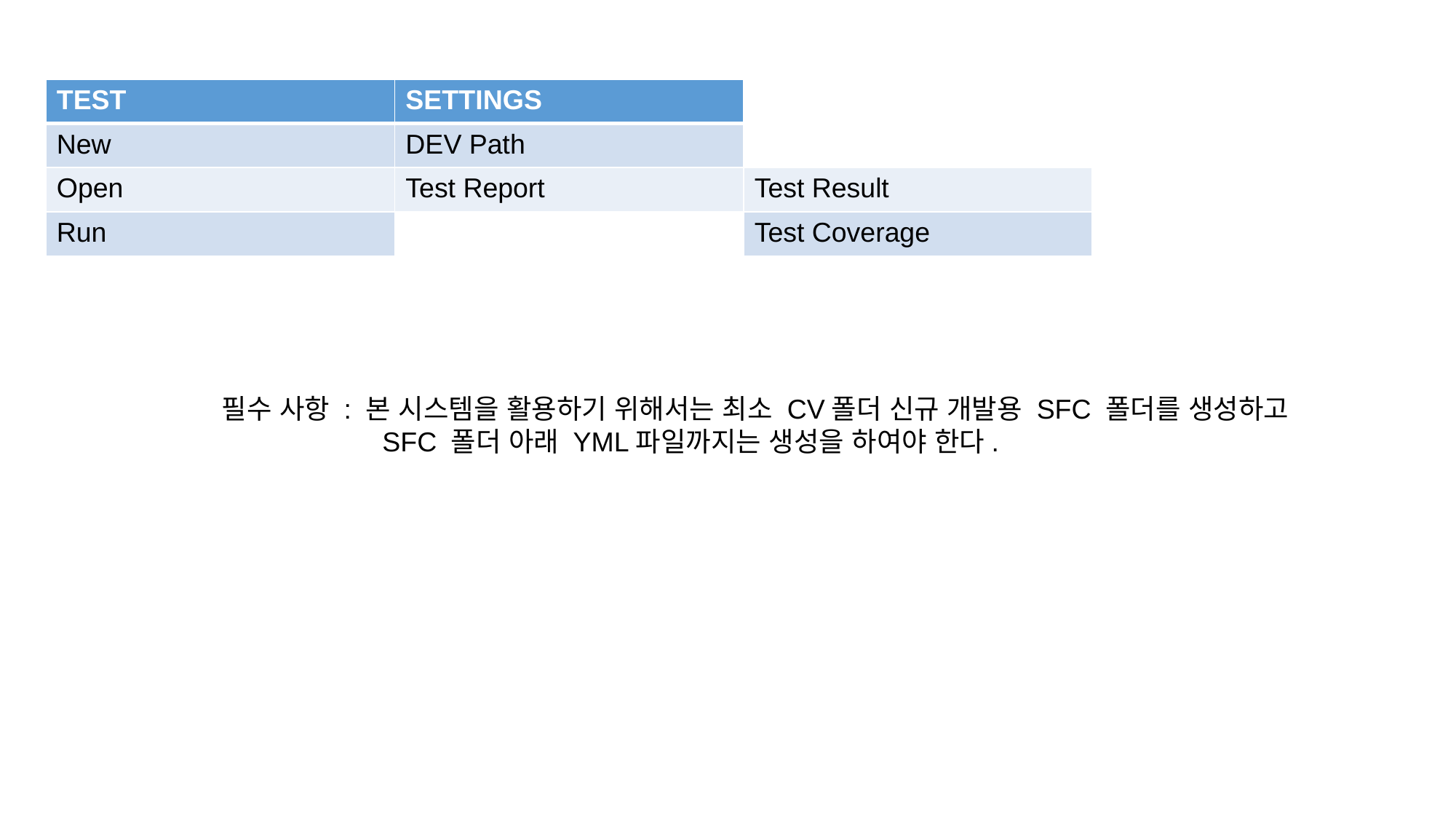

| TEST | SETTINGS |  |
| --- | --- | --- |
| New | DEV Path |  |
| Open | Test Report | Test Result |
| Run |  | Test Coverage |
필수 사항 : 본 시스템을 활용하기 위해서는 최소 CV폴더 신규 개발용 SFC 폴더를 생성하고
                     SFC 폴더 아래 YML파일까지는 생성을 하여야 한다.